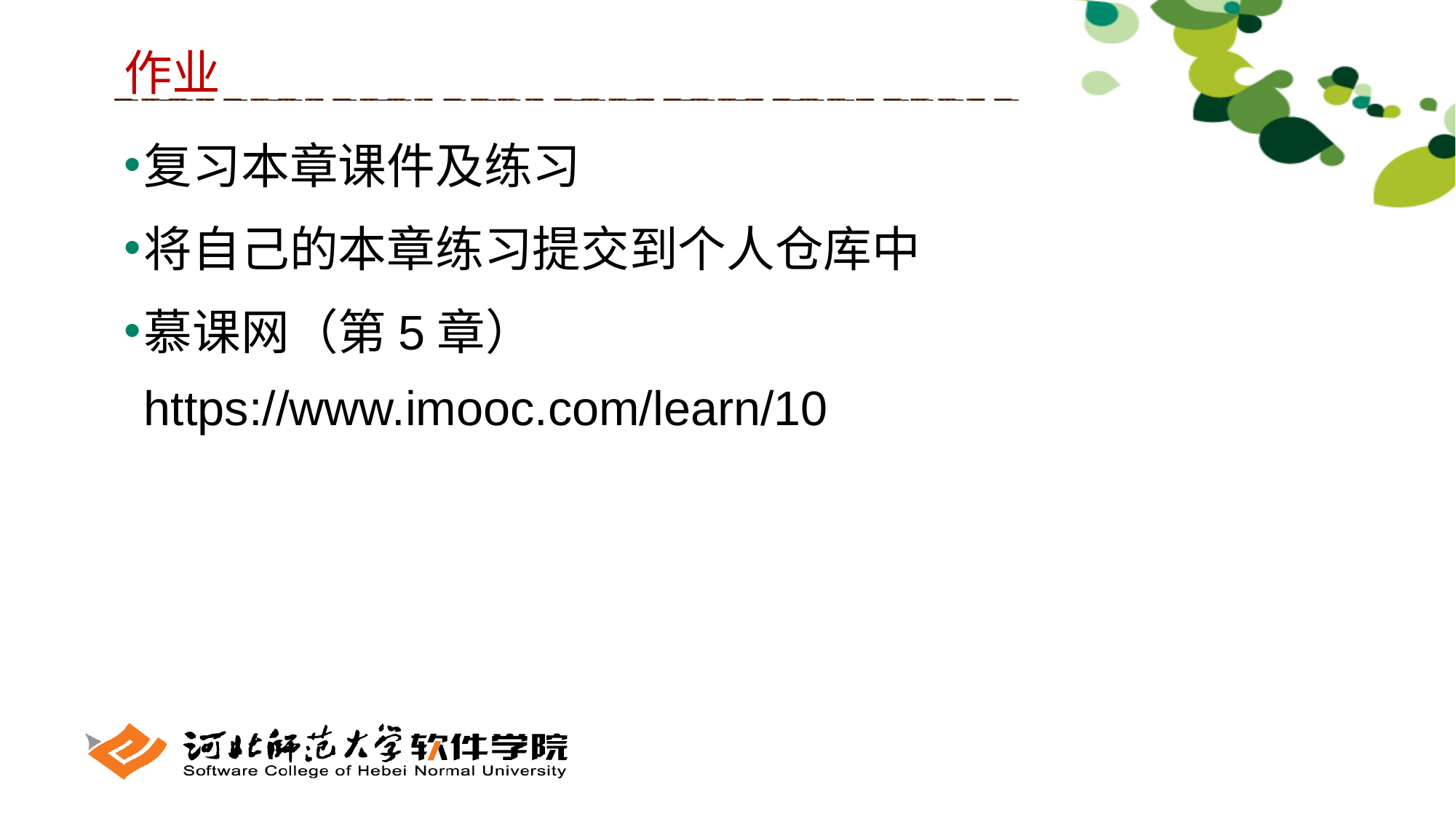

作业
复习本章课件及练习
将自己的本章练习提交到个人仓库中
慕课网（第5章）
https://www.imooc.com/learn/10